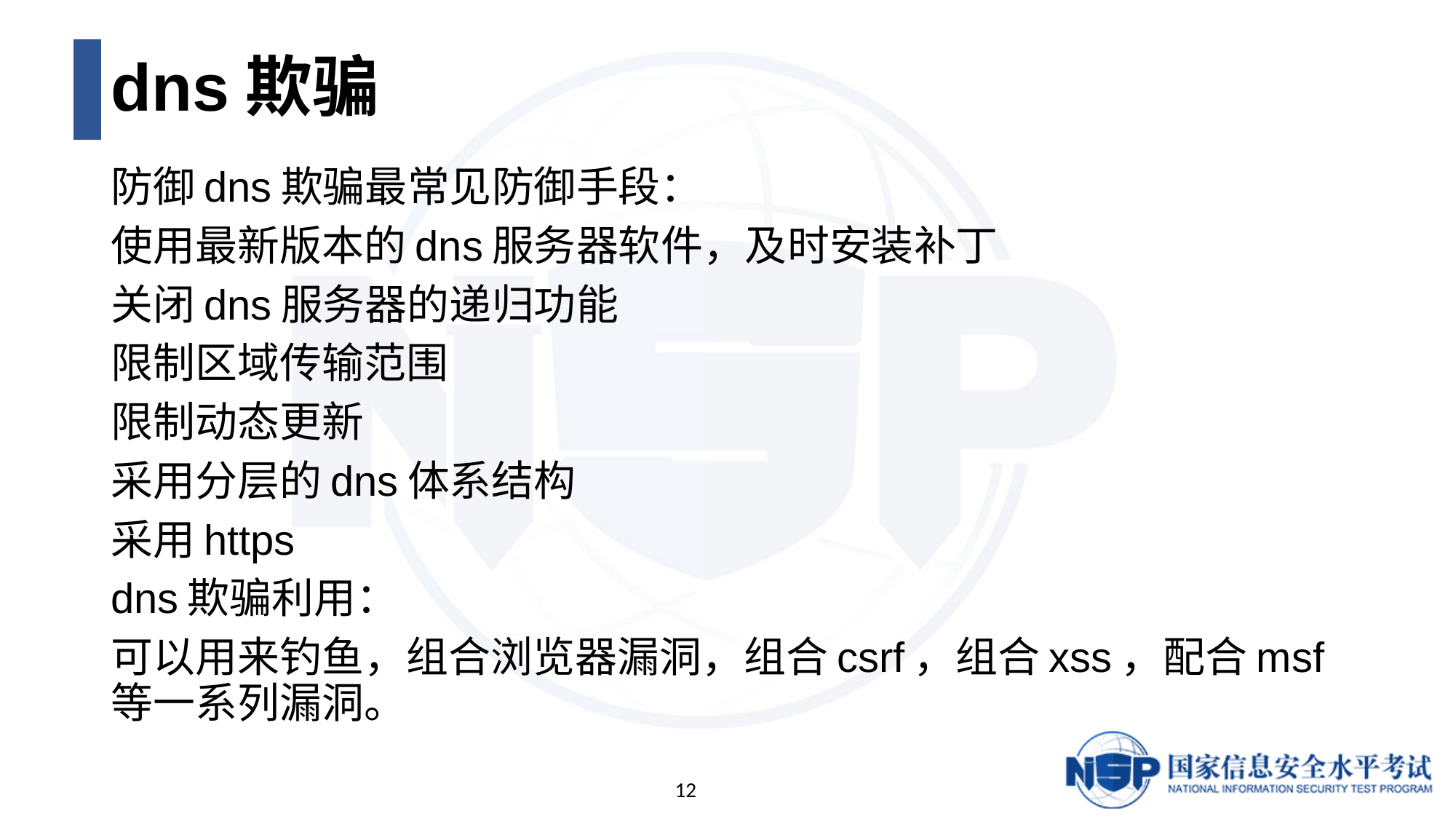

# dns欺骗
防御dns欺骗最常见防御手段：
使用最新版本的dns服务器软件，及时安装补丁
关闭dns服务器的递归功能
限制区域传输范围
限制动态更新
采用分层的dns体系结构
采用https
dns欺骗利用：
可以用来钓鱼，组合浏览器漏洞，组合csrf，组合xss，配合msf等一系列漏洞。